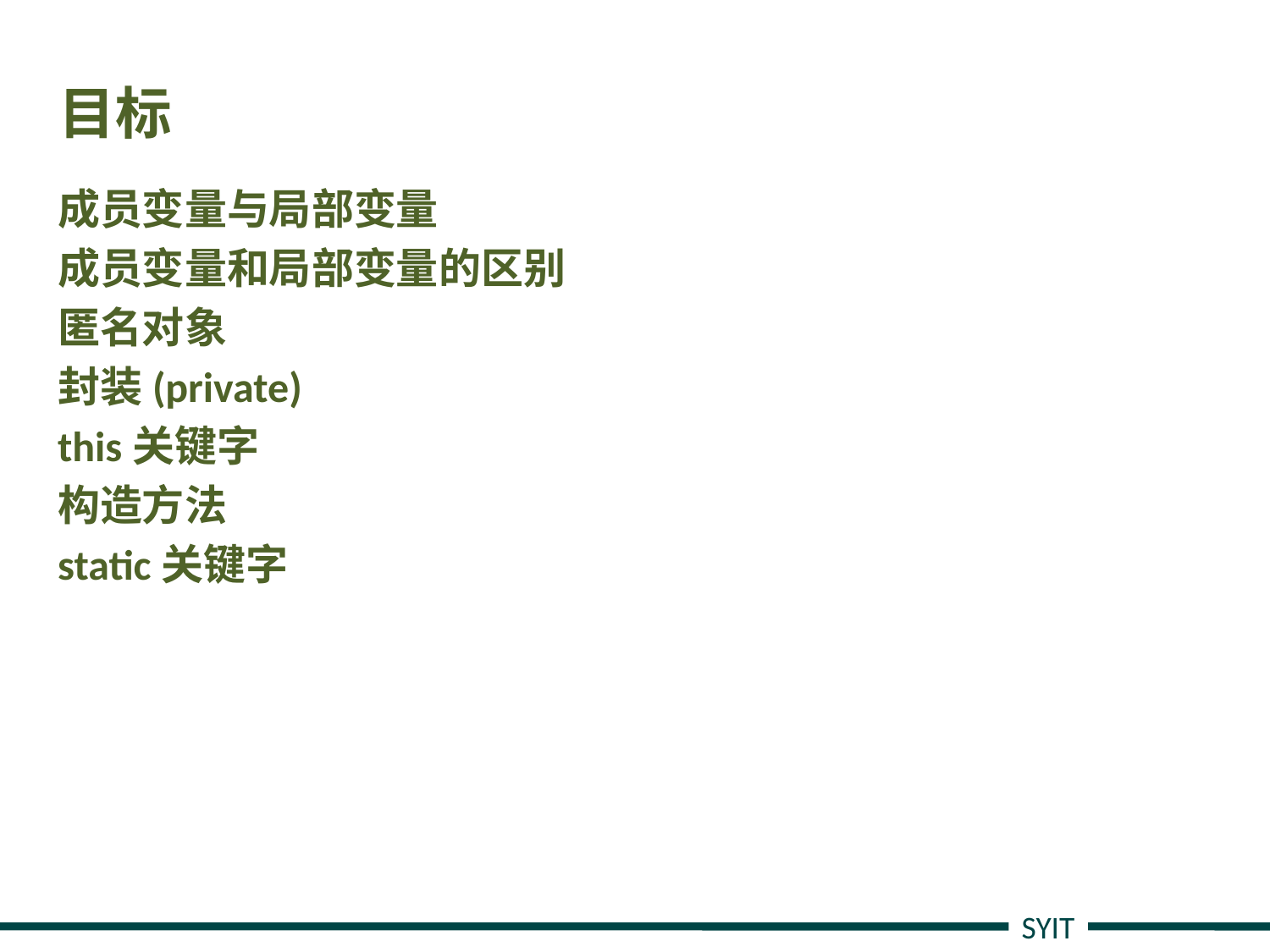

# 目标
成员变量与局部变量
成员变量和局部变量的区别
匿名对象
封装(private)
this关键字
构造方法
static关键字
SYIT